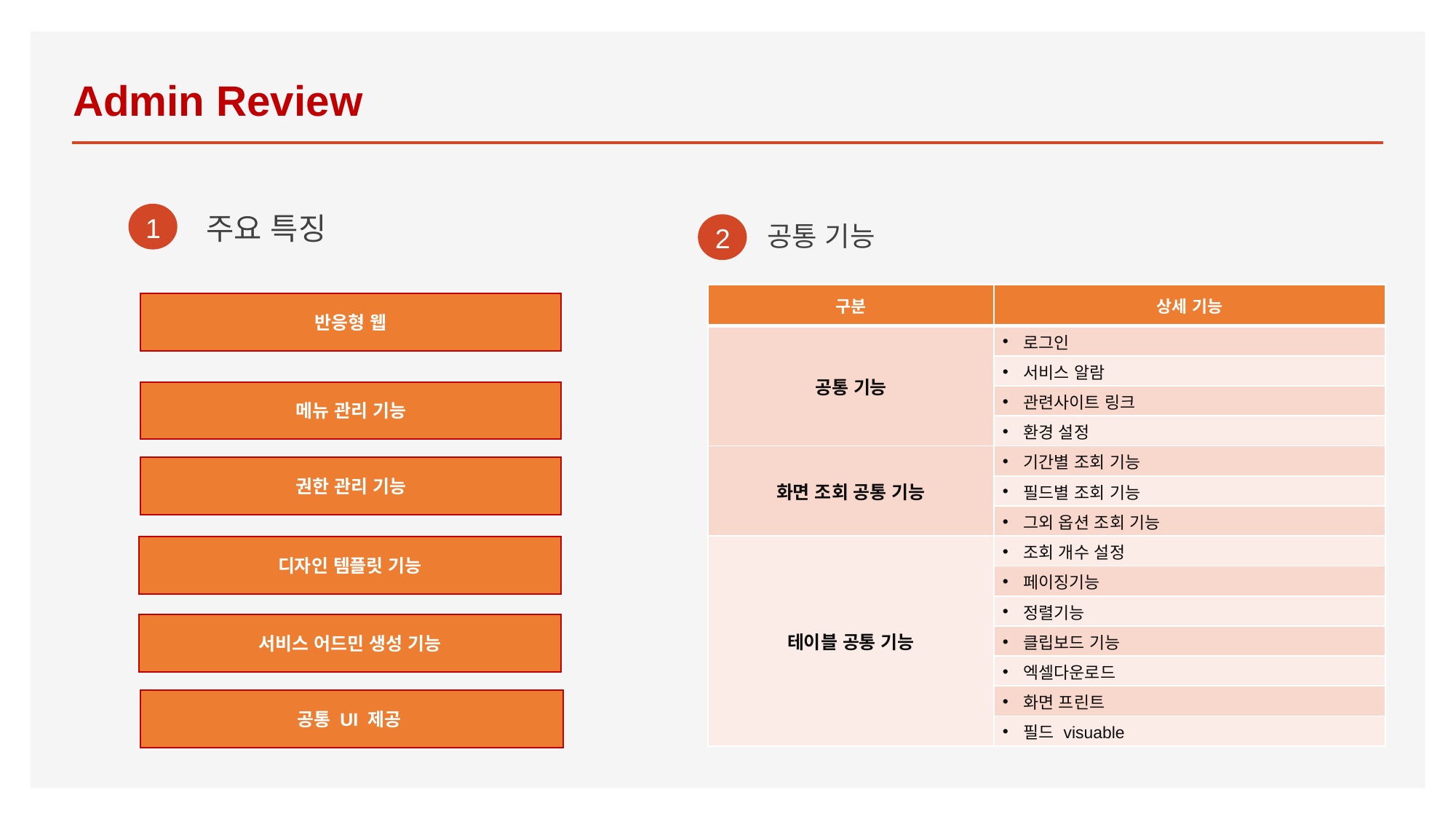

# Admin Review

1
주요 특징

2
공통 기능
| 구분 | 상세 기능 |
| --- | --- |
| 공통 기능 | 로그인 |
|  | 서비스 알람 |
|  | 관련사이트 링크 |
|  | 환경 설정 |
| 화면 조회 공통 기능 | 기간별 조회 기능 |
|  | 필드별 조회 기능 |
|  | 그외 옵션 조회 기능 |
| 테이블 공통 기능 | 조회 개수 설정 |
|  | 페이징기능 |
|  | 정렬기능 |
|  | 클립보드 기능 |
|  | 엑셀다운로드 |
|  | 화면 프린트 |
|  | 필드 visuable |
반응형 웹
메뉴 관리 기능
권한 관리 기능
디자인 템플릿 기능
서비스 어드민 생성 기능
공통 UI 제공